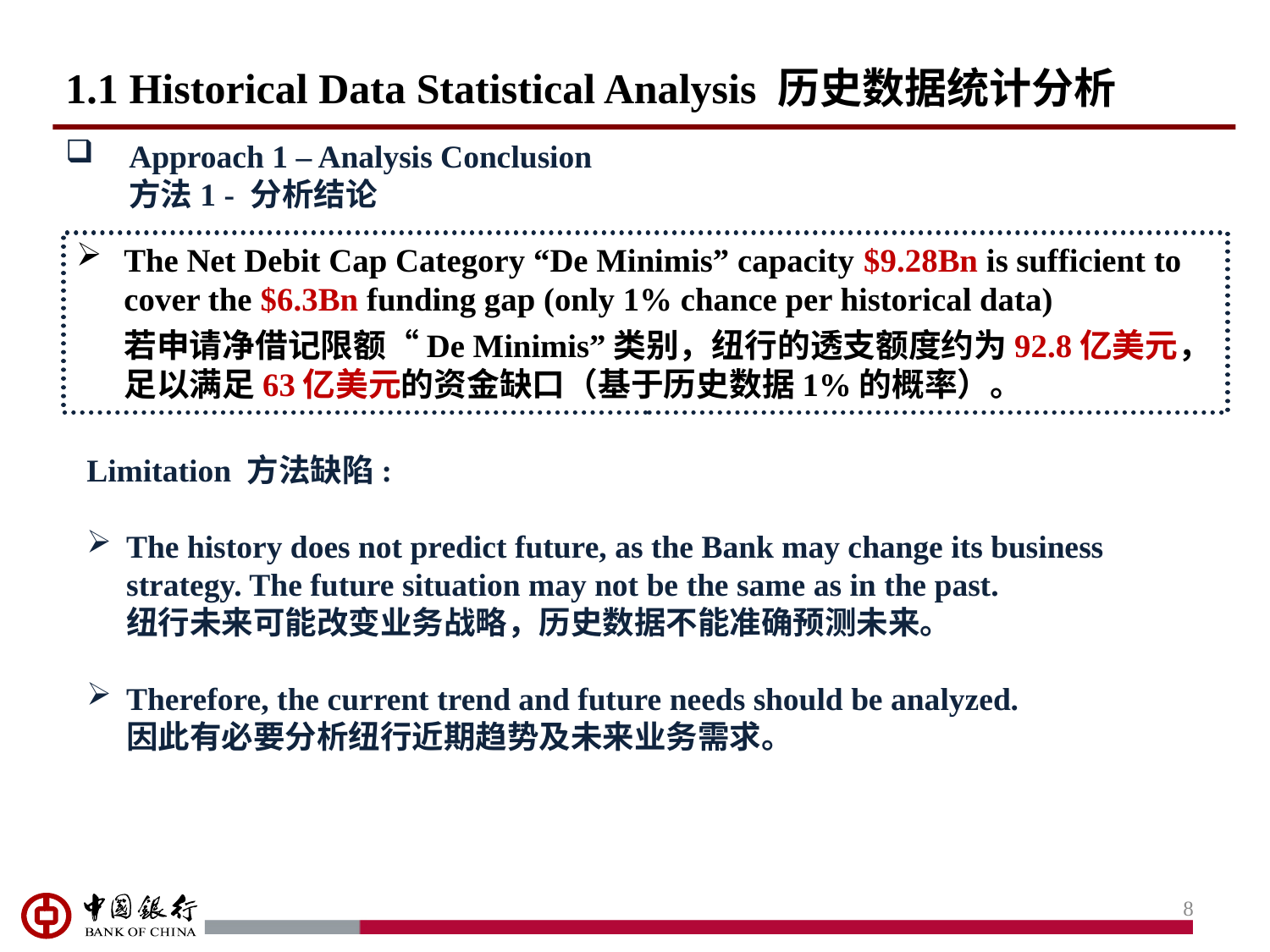

1.1 Historical Data Statistical Analysis 历史数据统计分析
# Approach 1 – Analysis Conclusion 方法1 - 分析结论
The Net Debit Cap Category “De Minimis” capacity $9.28Bn is sufficient to cover the $6.3Bn funding gap (only 1% chance per historical data)
若申请净借记限额“De Minimis”类别，纽行的透支额度约为92.8亿美元，足以满足63亿美元的资金缺口（基于历史数据1%的概率）。
Limitation 方法缺陷:

The history does not predict future, as the Bank may change its business strategy. The future situation may not be the same as in the past.
纽行未来可能改变业务战略，历史数据不能准确预测未来。

Therefore, the current trend and future needs should be analyzed.
因此有必要分析纽行近期趋势及未来业务需求。
8